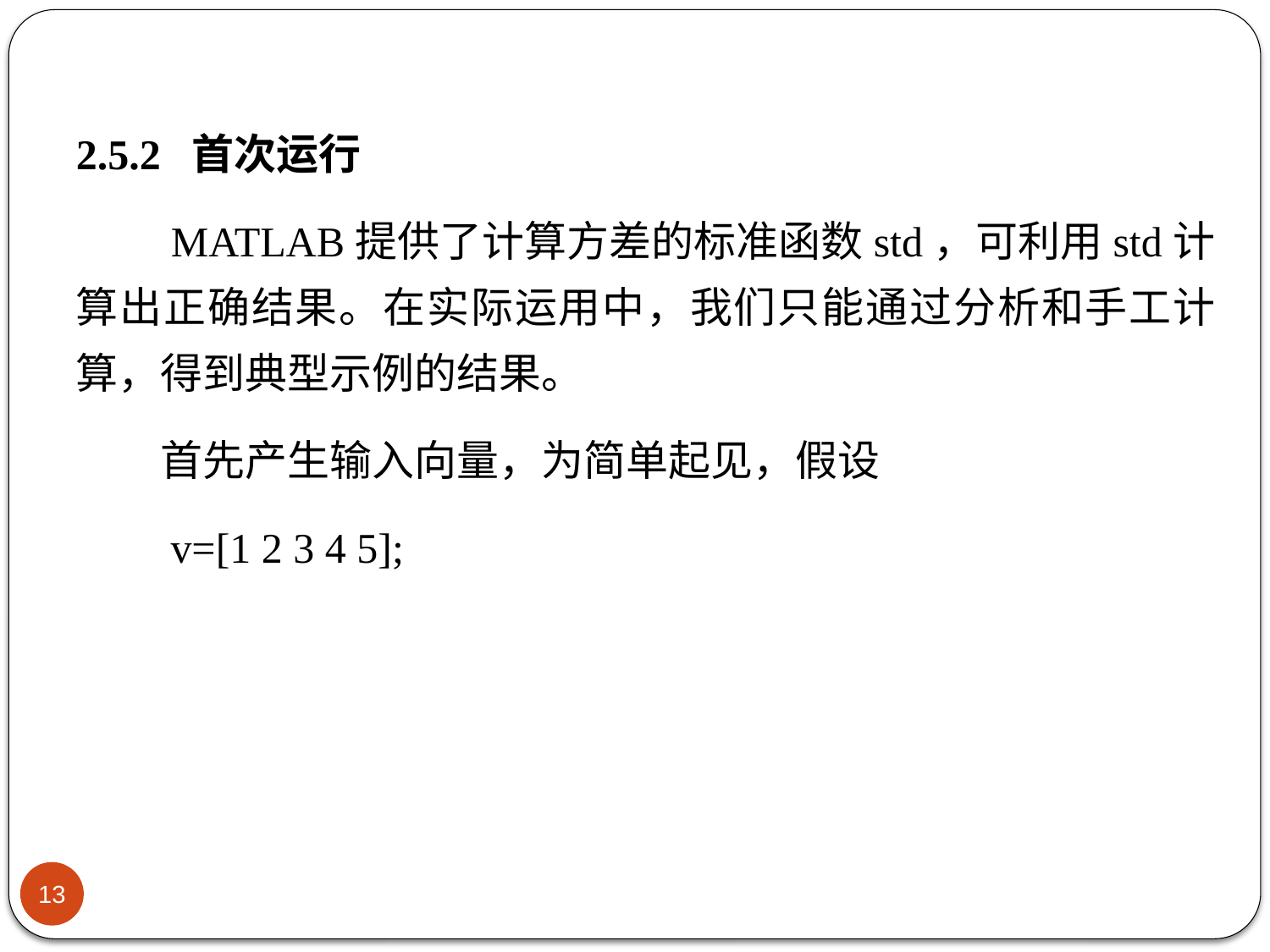

2.5.2  首次运行
　　MATLAB提供了计算方差的标准函数std，可利用std计算出正确结果。在实际运用中，我们只能通过分析和手工计算，得到典型示例的结果。
　　首先产生输入向量，为简单起见，假设
　　v=[1 2 3 4 5];
13